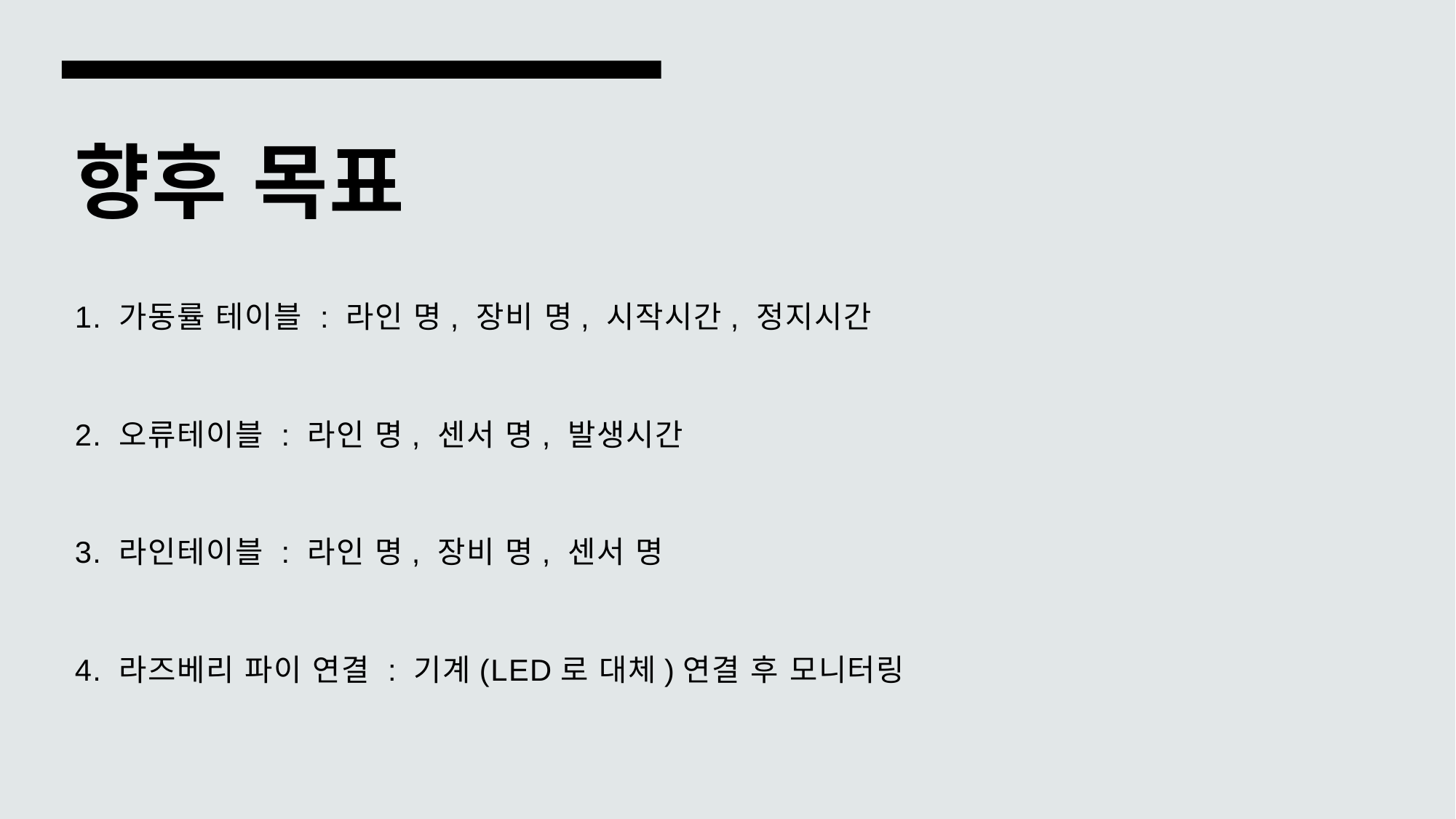

# 향후 목표
1. 가동률 테이블 : 라인 명, 장비 명, 시작시간, 정지시간

2. 오류테이블 : 라인 명, 센서 명, 발생시간

3. 라인테이블 : 라인 명, 장비 명, 센서 명

4. 라즈베리 파이 연결 : 기계(LED로 대체)연결 후 모니터링